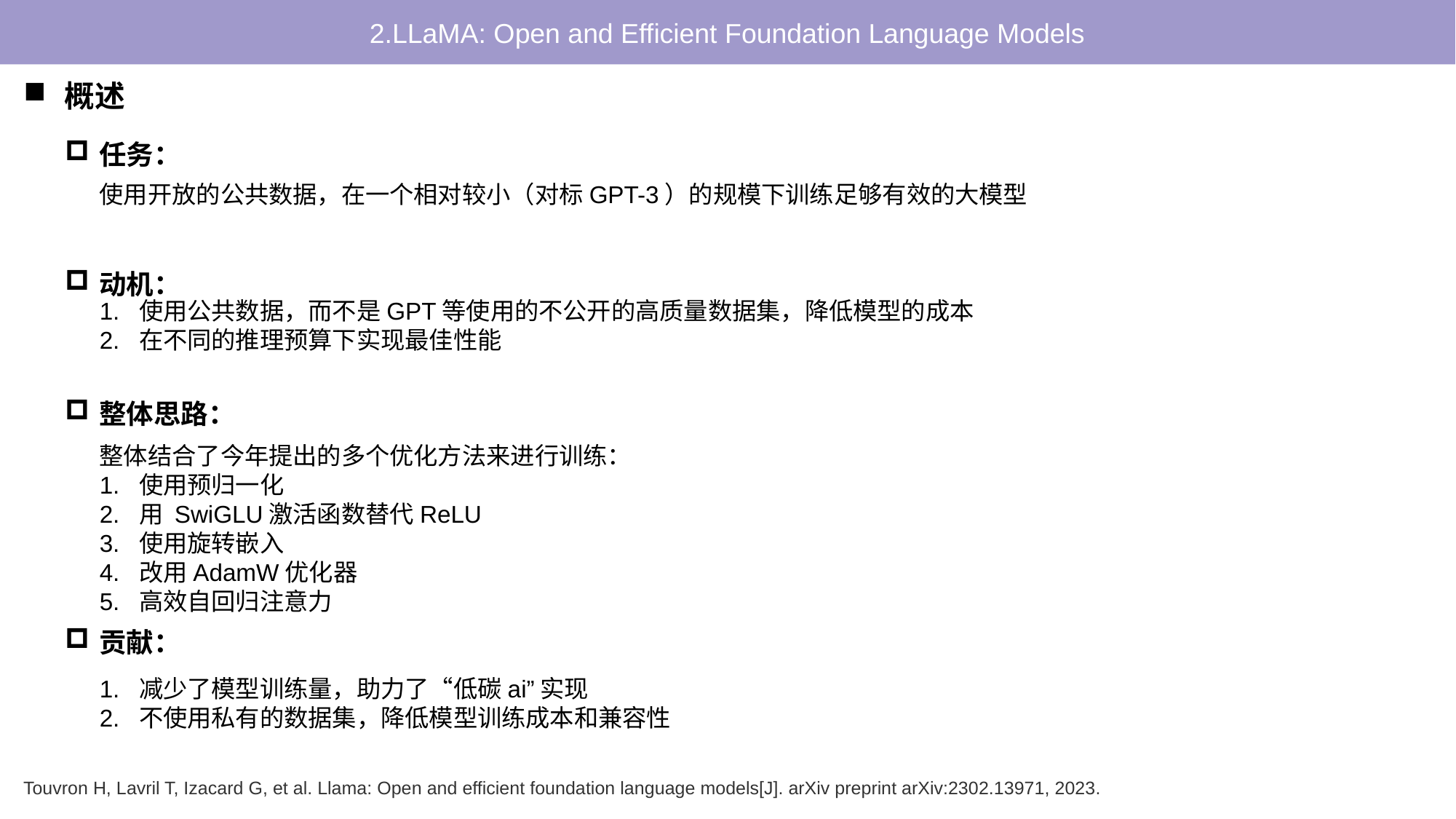

2.LLaMA: Open and Efficient Foundation Language Models
概述
任务：

使用开放的公共数据，在一个相对较小（对标GPT-3）的规模下训练足够有效的大模型

1.  使用公共数据，而不是GPT等使用的不公开的高质量数据集，降低模型的成本
2.  在不同的推理预算下实现最佳性能

整体结合了今年提出的多个优化方法来进行训练：
1.  使用预归一化
2.  用 SwiGLU激活函数替代ReLU
3.  使用旋转嵌入
4.  改用AdamW优化器
5.  高效自回归注意力

1.  减少了模型训练量，助力了“低碳ai”实现
2.  不使用私有的数据集，降低模型训练成本和兼容性

动机：

整体思路：
贡献：
Touvron H, Lavril T, Izacard G, et al. Llama: Open and efficient foundation language models[J]. arXiv preprint arXiv:2302.13971, 2023.